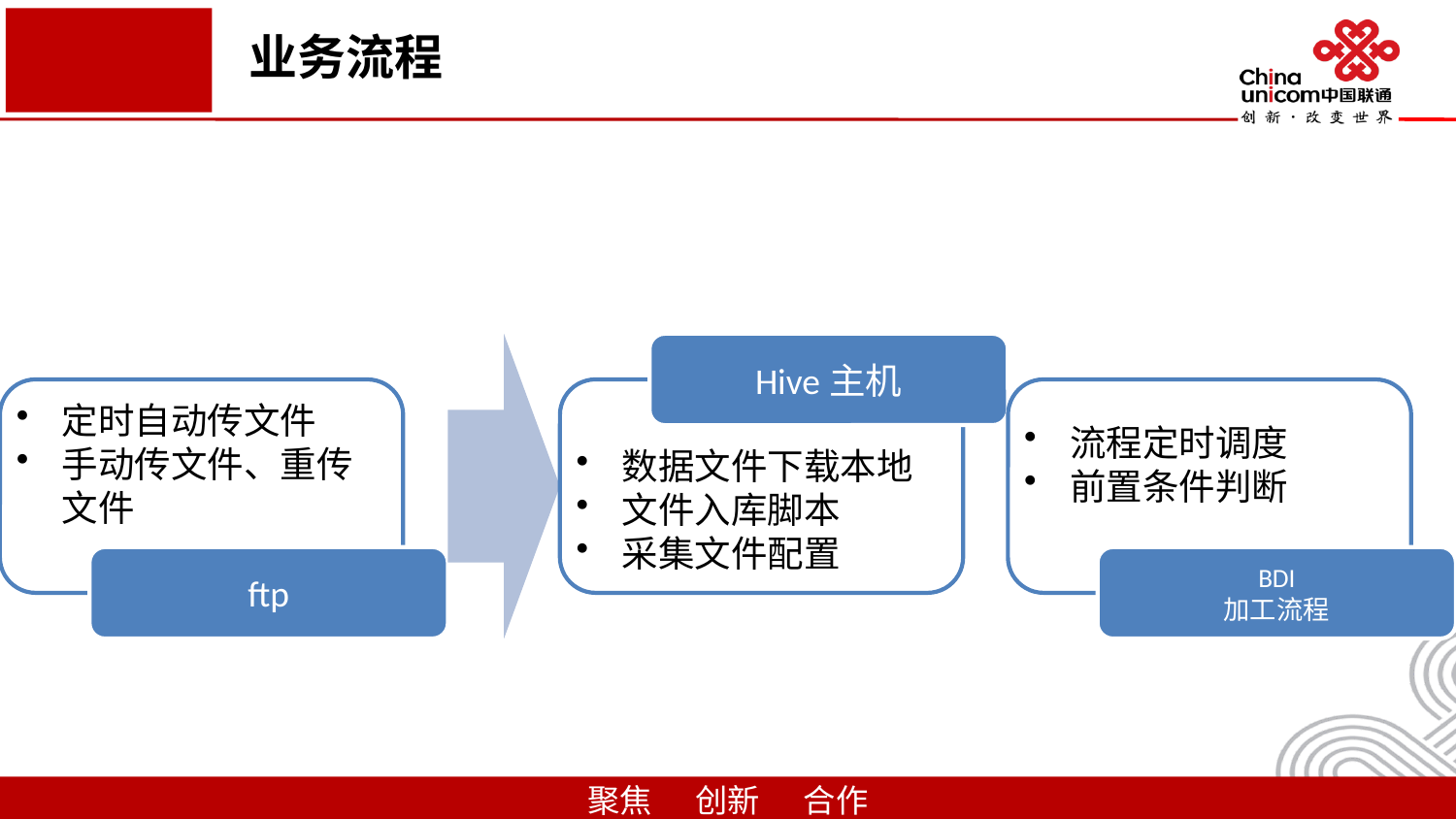

业务流程
ftp
定时自动传文件
手动传文件、重传文件
Hive主机
数据文件下载本地
文件入库脚本
BDI
BDI
加工流程
流程定时调度
前置条件判断
BDI
采集文件配置